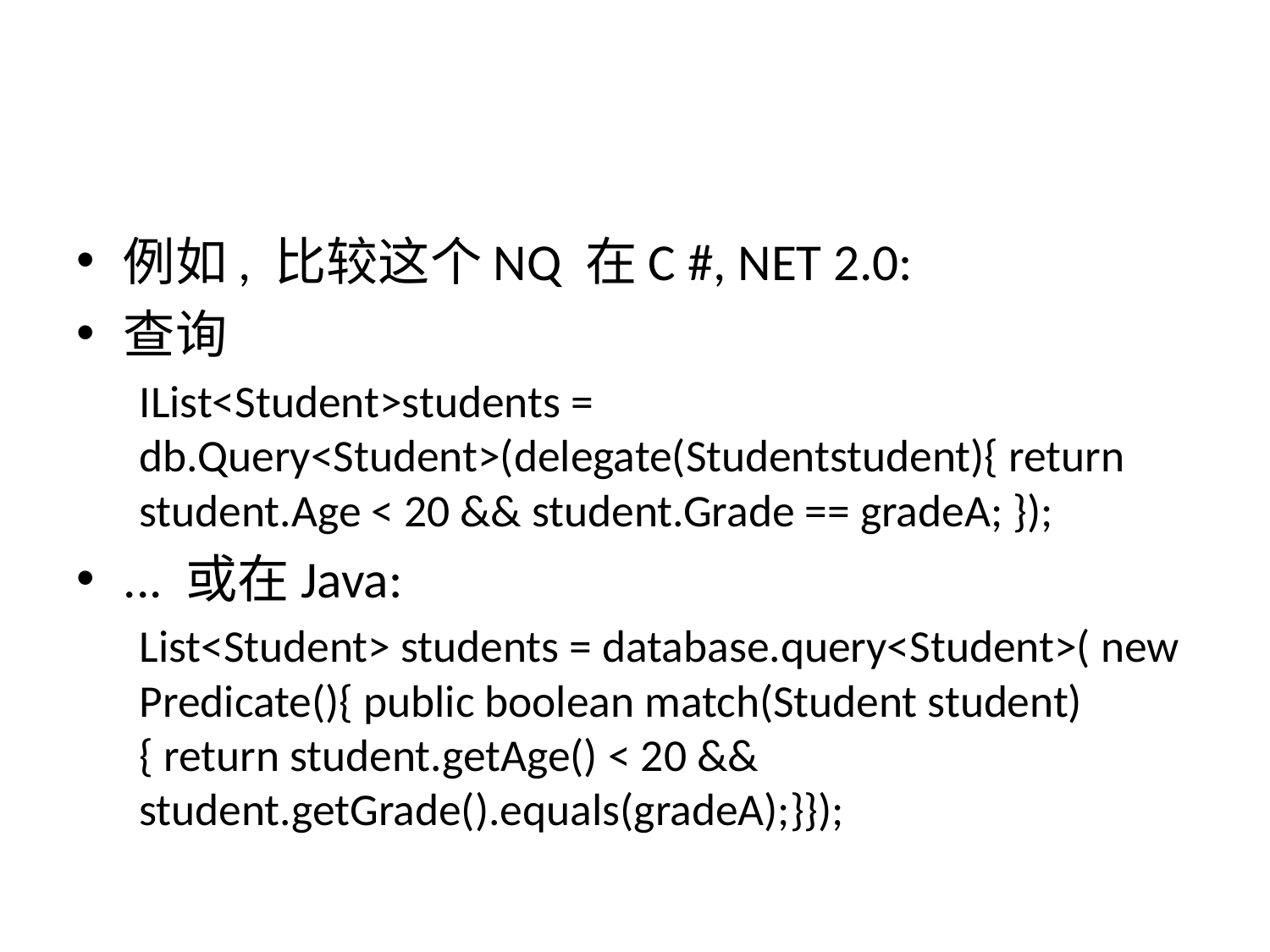

例如, 比较这个NQ 在C #, NET 2.0:
查询
IList<Student>students = db.Query<Student>(delegate(Studentstudent){ return student.Age < 20 && student.Grade == gradeA; });
... 或在Java:
List<Student> students = database.query<Student>( new Predicate(){ public boolean match(Student student){ return student.getAge() < 20 && student.getGrade().equals(gradeA);}});